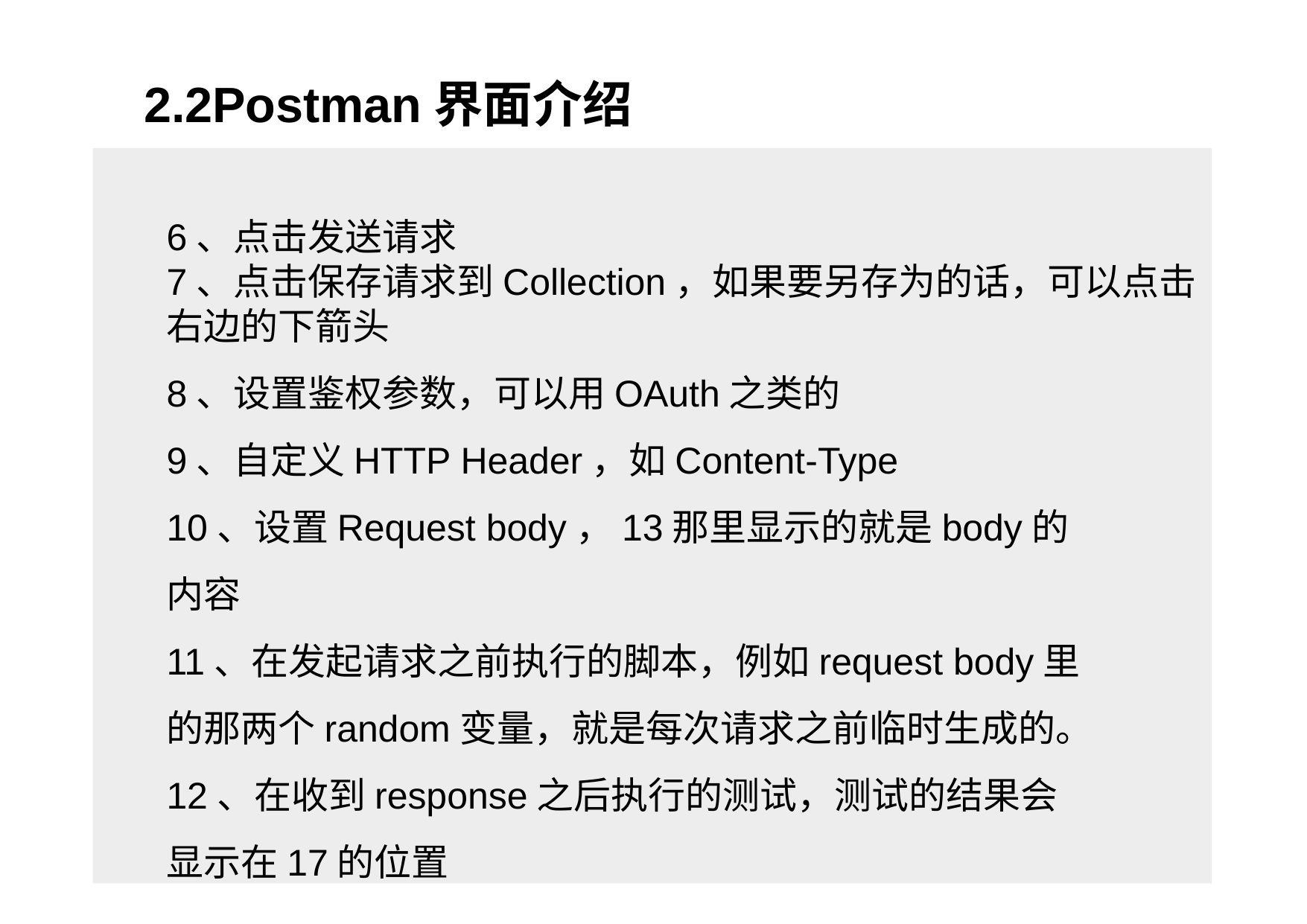

2.2Postman界面介绍

6、点击发送请求
7、点击保存请求到Collection，如果要另存为的话，可以点击右边的下箭头
8、设置鉴权参数，可以用OAuth之类的
9、自定义HTTP Header，如Content-Type
10、设置Request body，13那里显示的就是body的内容
11、在发起请求之前执行的脚本，例如request body里的那两个random变量，就是每次请求之前临时生成的。
12、在收到response之后执行的测试，测试的结果会显示在17的位置